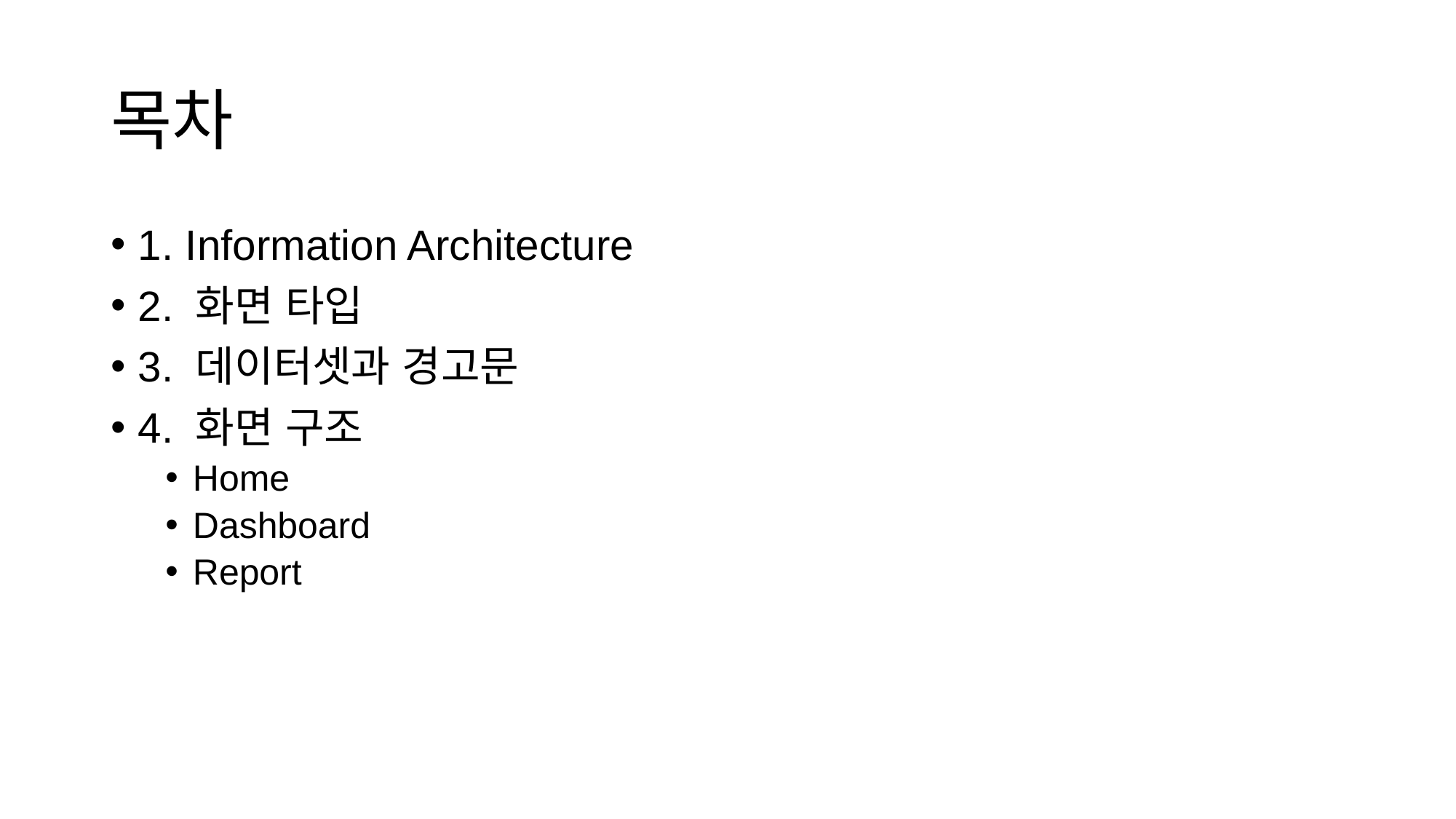

# 목차
1. Information Architecture
2. 화면 타입
3. 데이터셋과 경고문
4. 화면 구조
Home
Dashboard
Report